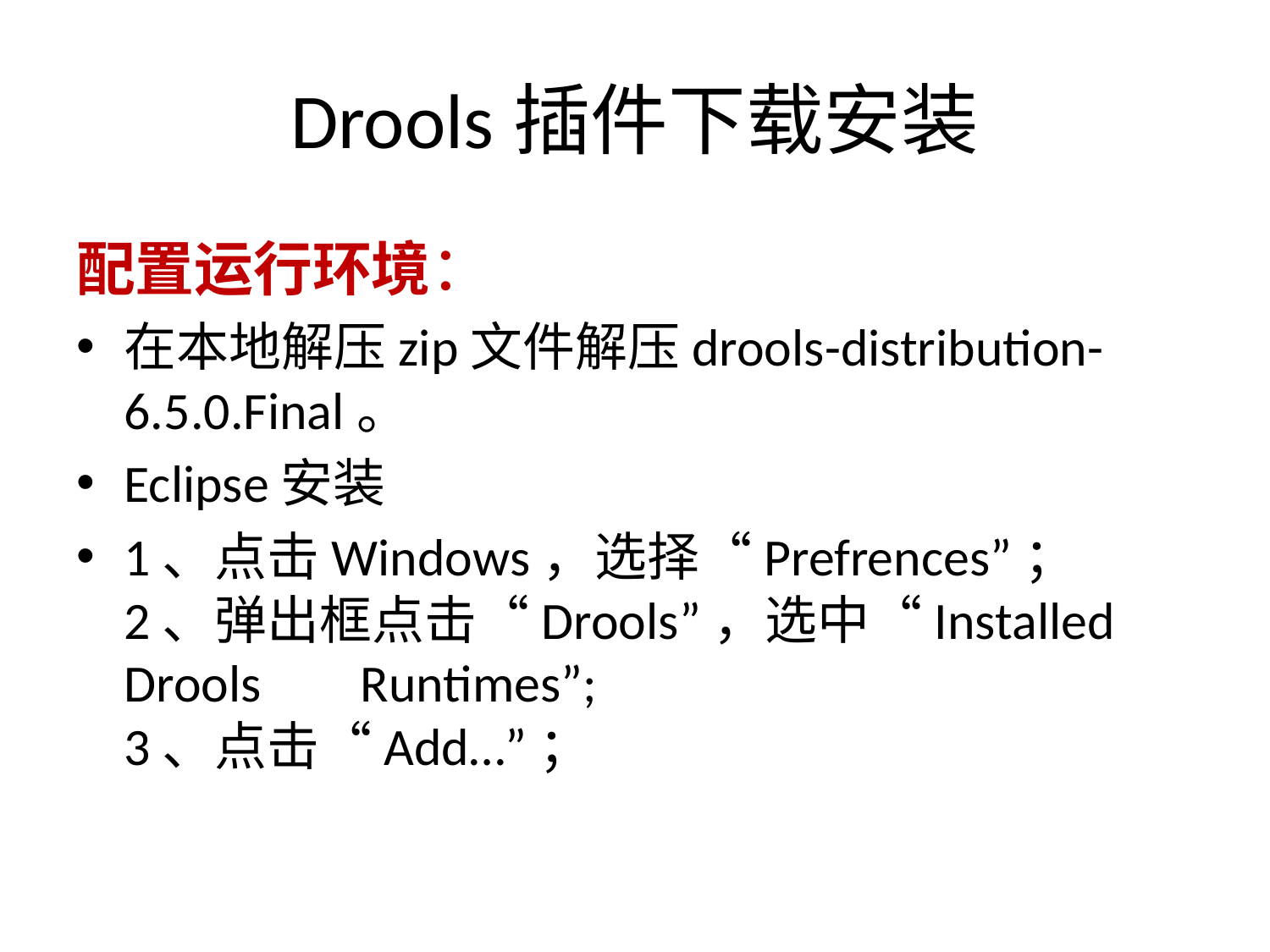

# Drools插件下载安装
配置运行环境：
在本地解压zip文件解压drools-distribution-6.5.0.Final。
Eclipse安装
1、点击Windows，选择“Prefrences”； 
2、弹出框点击“Drools”，选中“Installed Drools  	Runtimes”; 
3、点击“Add…”；